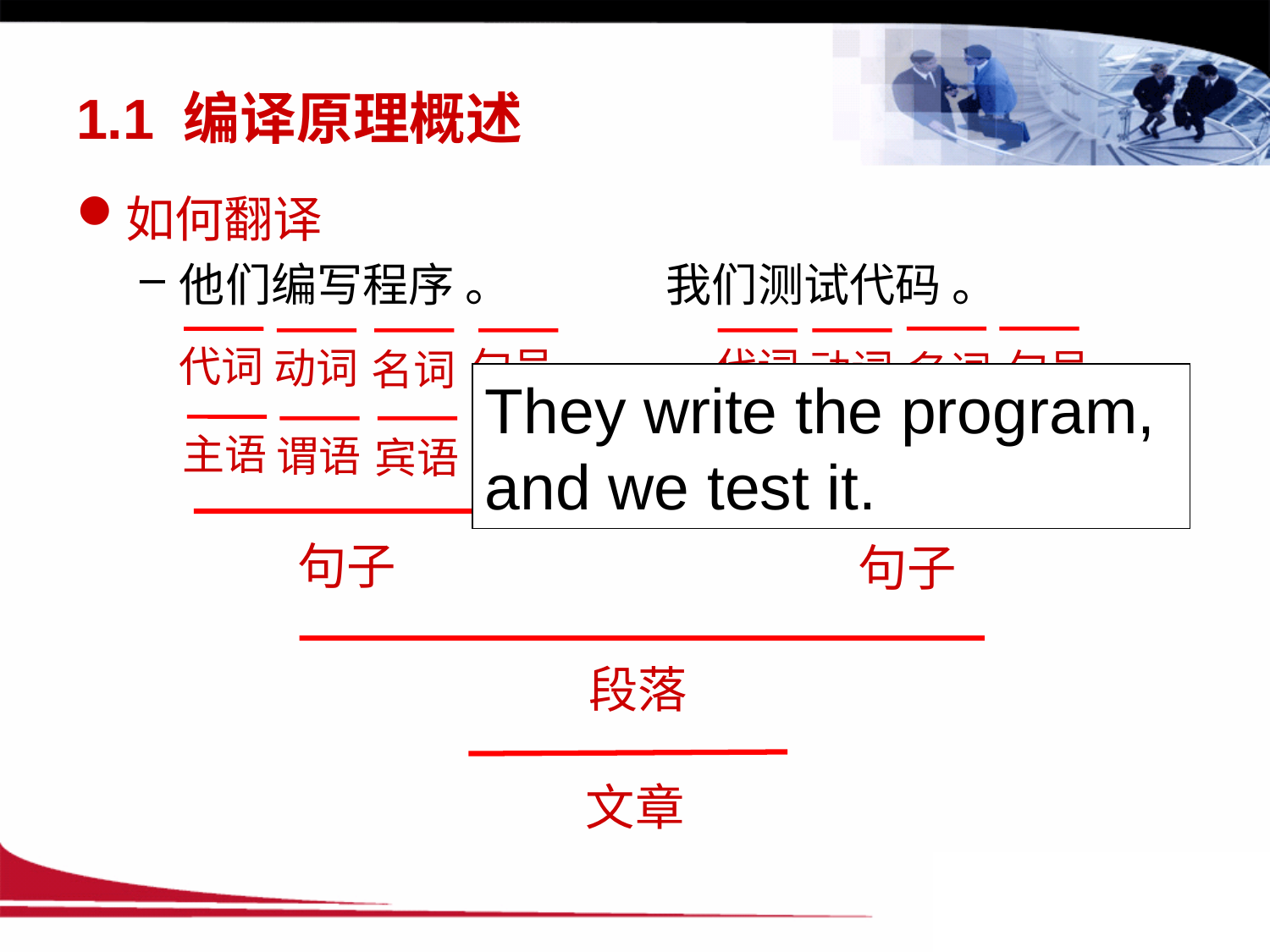

# 1.1 编译原理概述
如何翻译
他们编写程序 。               我们测试代码 。

代词
动词
代词
句号
名词
动词
句号
名词
They write the program,
and we test it.

主语
谓语
主语
标点
宾语
谓语
标点
宾语

句子
句子

段落

文章